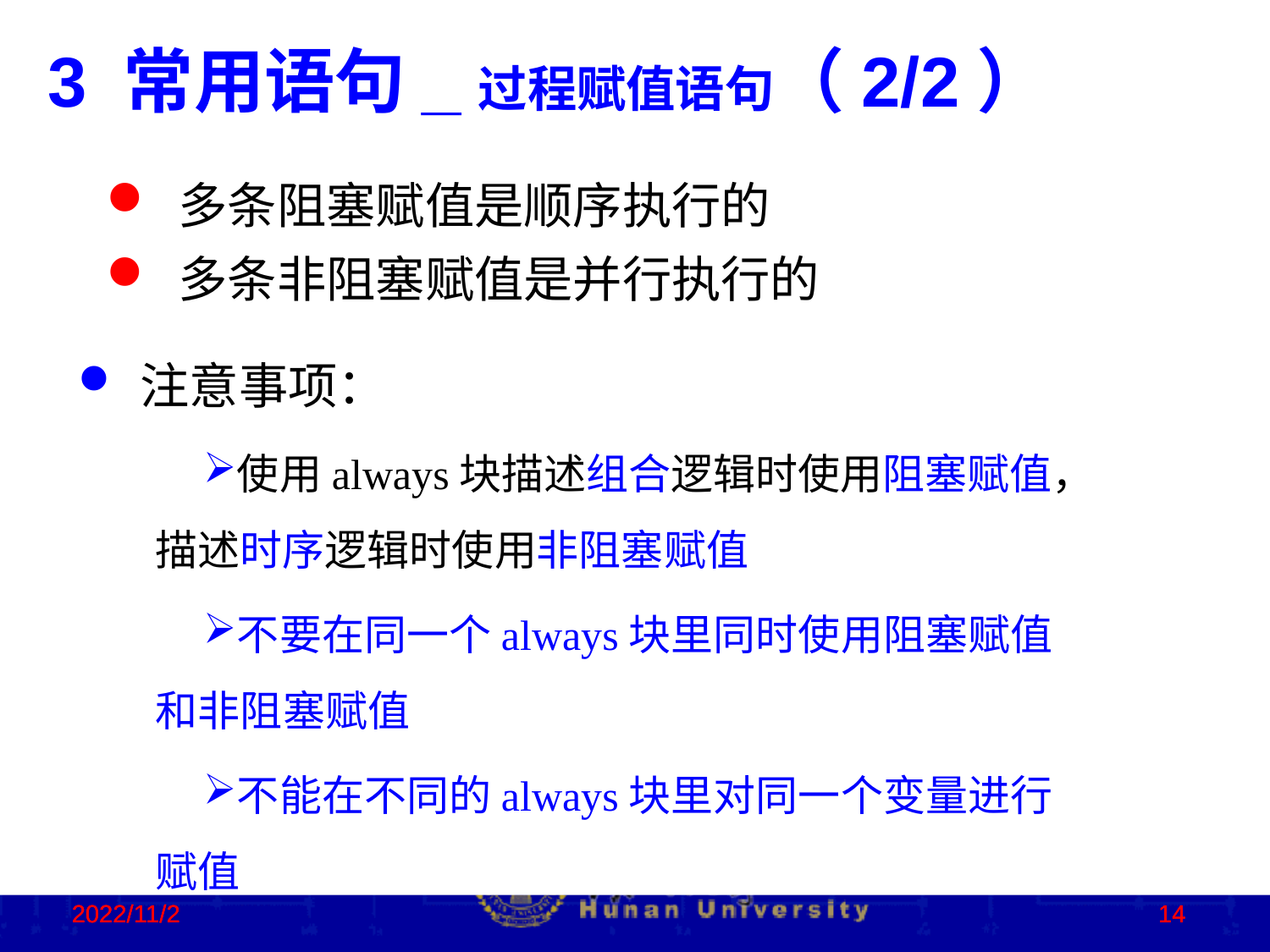

3 常用语句_过程赋值语句（2/2）
 多条阻塞赋值是顺序执行的
 多条非阻塞赋值是并行执行的
 注意事项：
使用always块描述组合逻辑时使用阻塞赋值，描述时序逻辑时使用非阻塞赋值
不要在同一个always块里同时使用阻塞赋值和非阻塞赋值
不能在不同的always块里对同一个变量进行赋值
2022/11/2
2022/11/2
2022/11/2
14
14
14